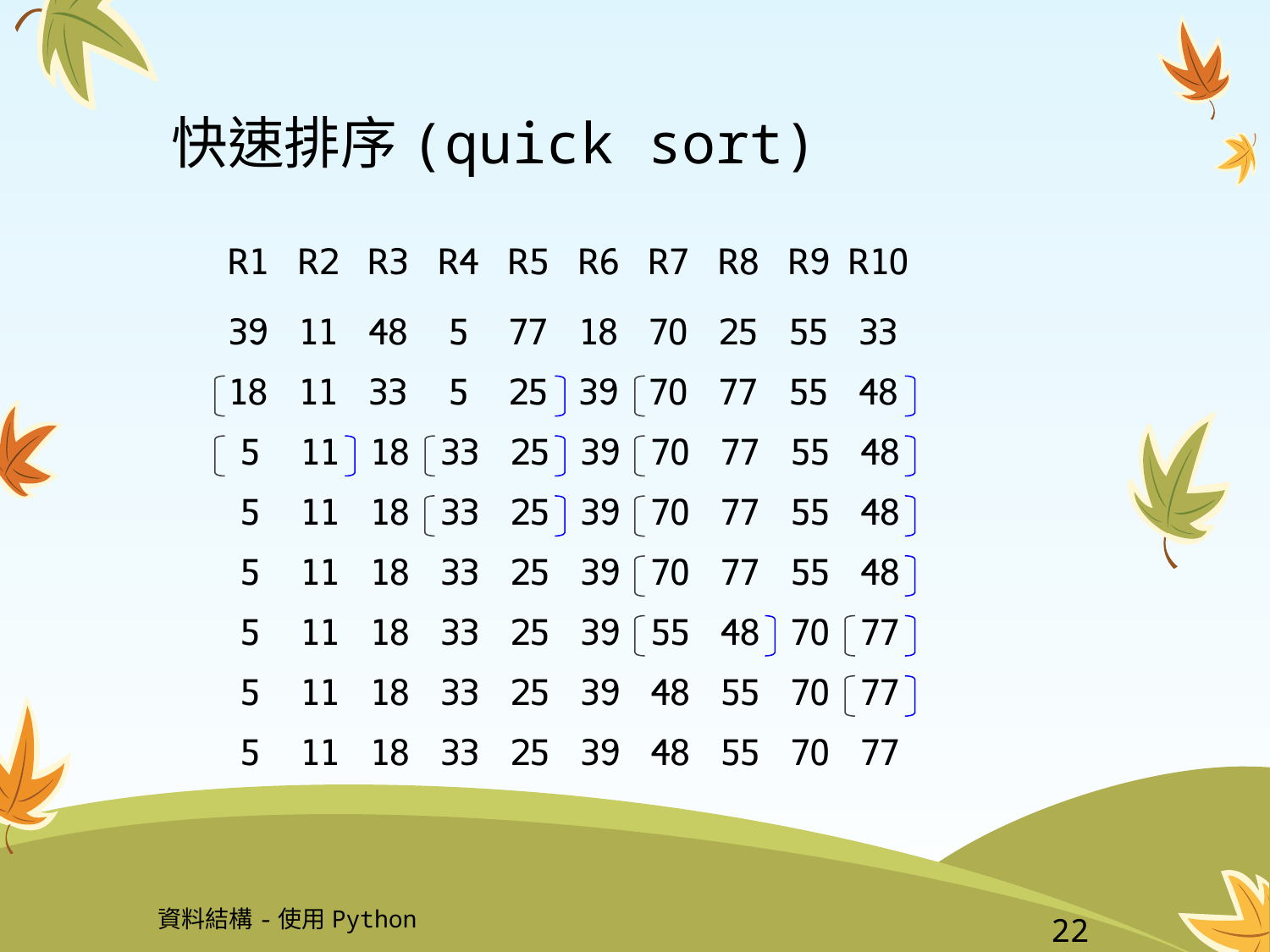

# 快速排序(quick sort)
R1
R2
R3
R4
R5
R6
R7
R8
R9
R10
39
11
48
5
77
18
70
25
55
33
18
11
33
5
25
39
70
77
55
48

5
11
18
33
25
39
70
77
55
48

5
11
18
33
25
39
70
77
55
48

5
11
18
33
25
39
70
77
55
48

5
11
18
33
25
39
55
48
70
77

5
11
18
33
25
39
48
55
70
77

5
11
18
33
25
39
48
55
70
77
資料結構-使用Python
22